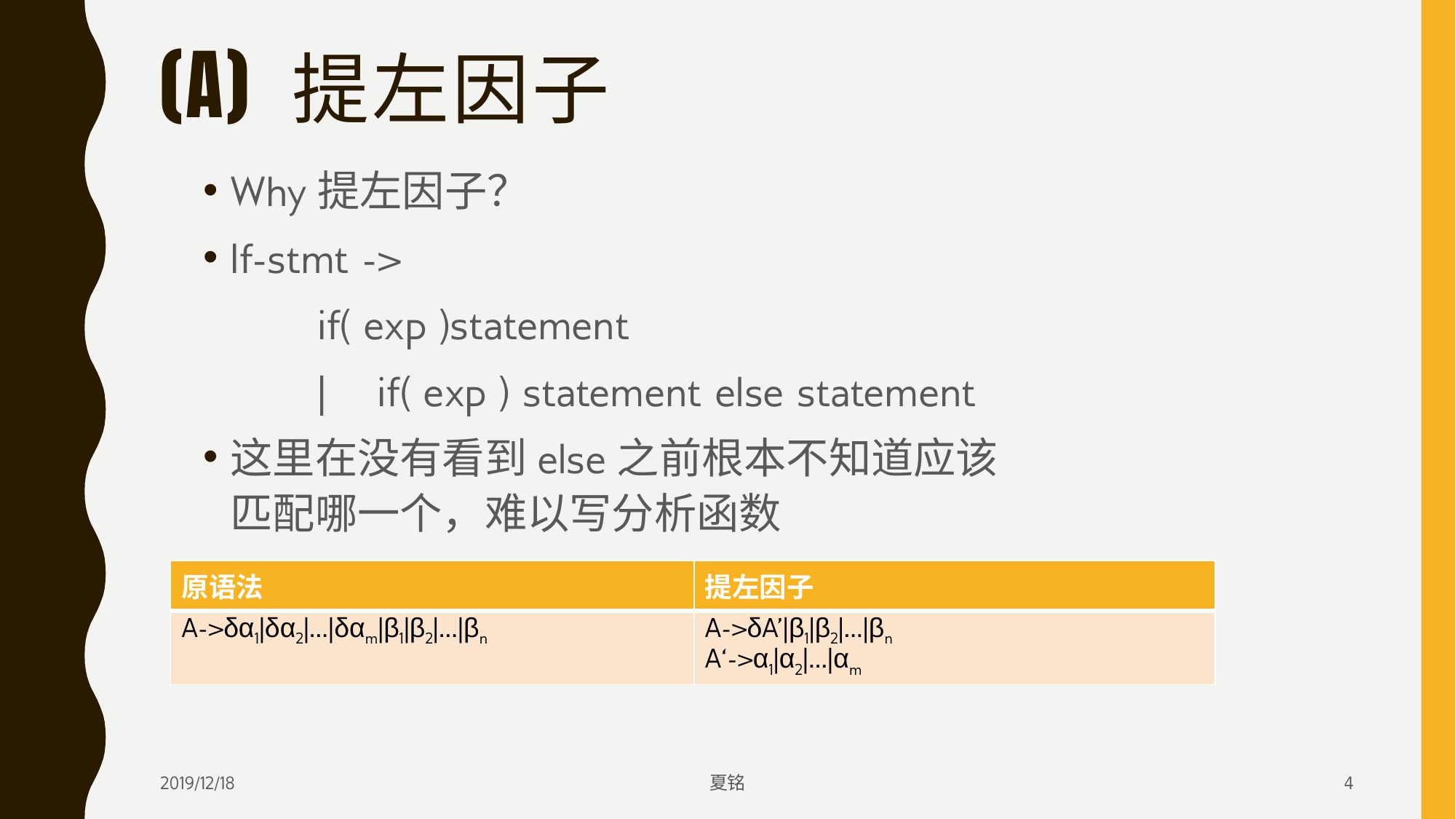

# (a) 提左因子
Why提左因子？
If-stmt ->
	if( exp )statement
	|    if( exp ) statement else statement
这里在没有看到else之前根本不知道应该匹配哪一个，难以写分析函数
| 原语法 | 提左因子 |
| --- | --- |
| A->δα1|δα2|…|δαm|β1|β2|…|βn | A->δA’|β1|β2|…|βn A‘->α1|α2|…|αm |
2019/12/18
夏铭
4